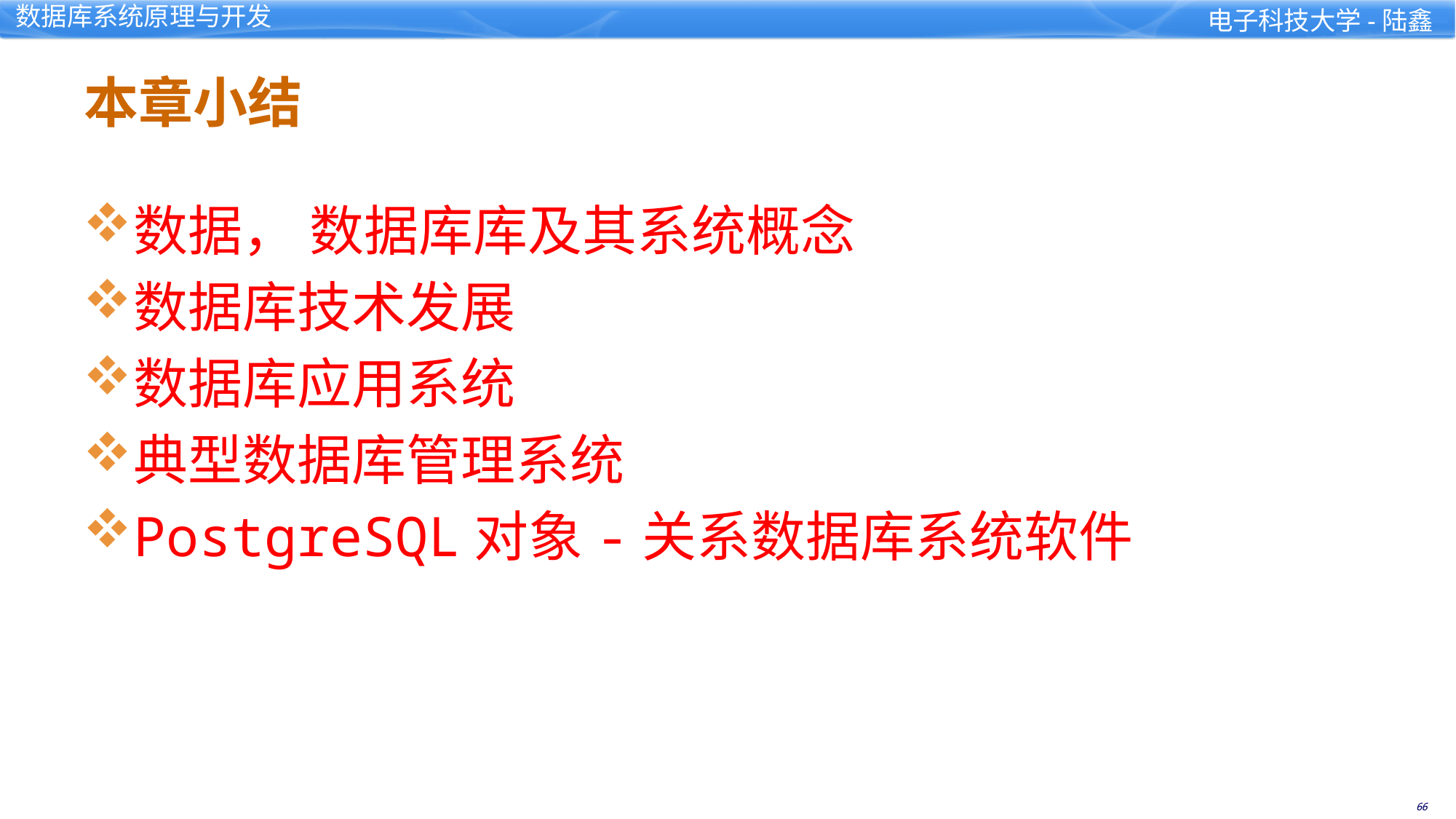

# 本章小结
数据， 数据库库及其系统概念
数据库技术发展
数据库应用系统
典型数据库管理系统
PostgreSQL对象-关系数据库系统软件